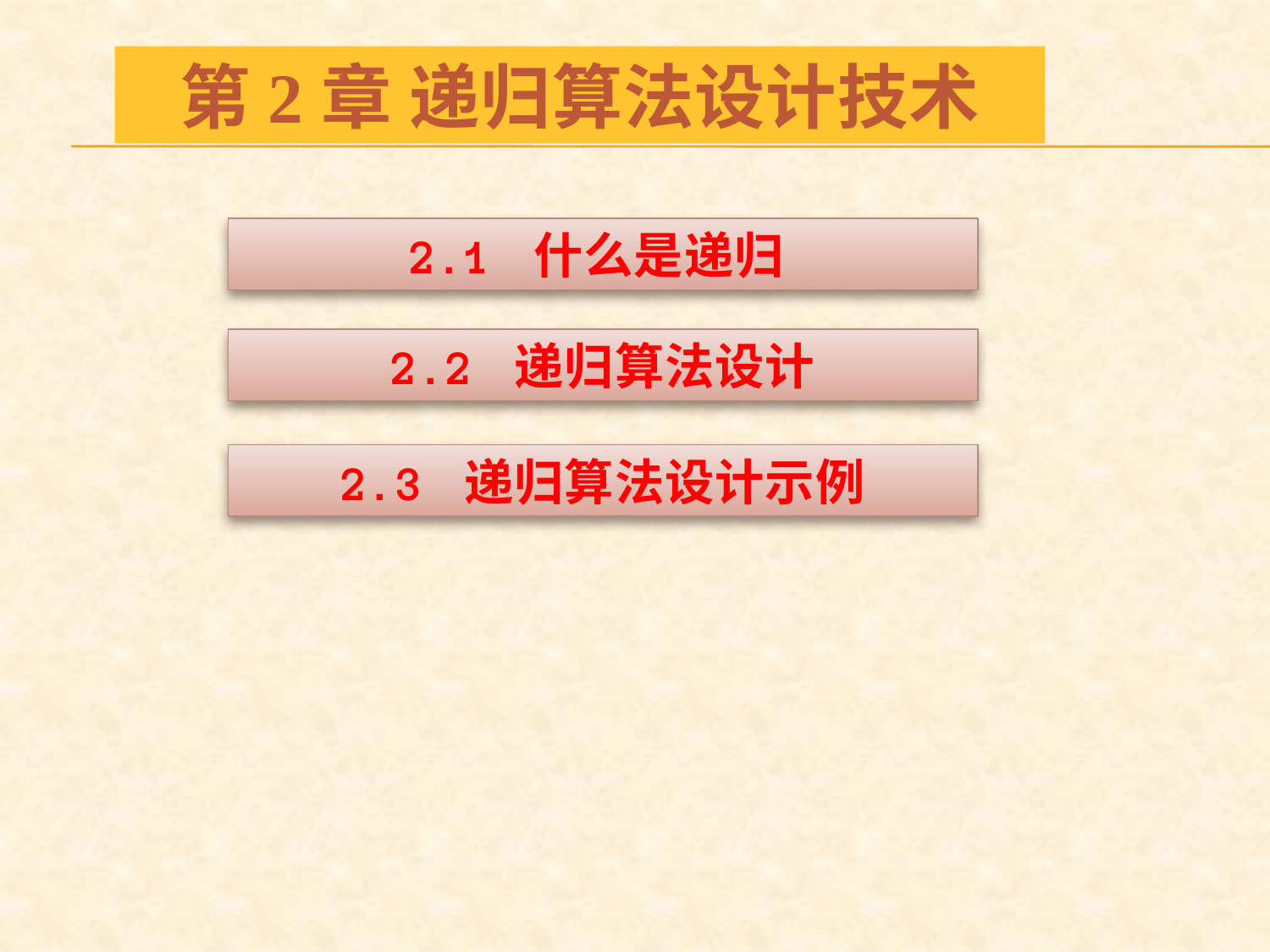

第2章 递归算法设计技术
2.1 什么是递归
2.2 递归算法设计
2.3 递归算法设计示例